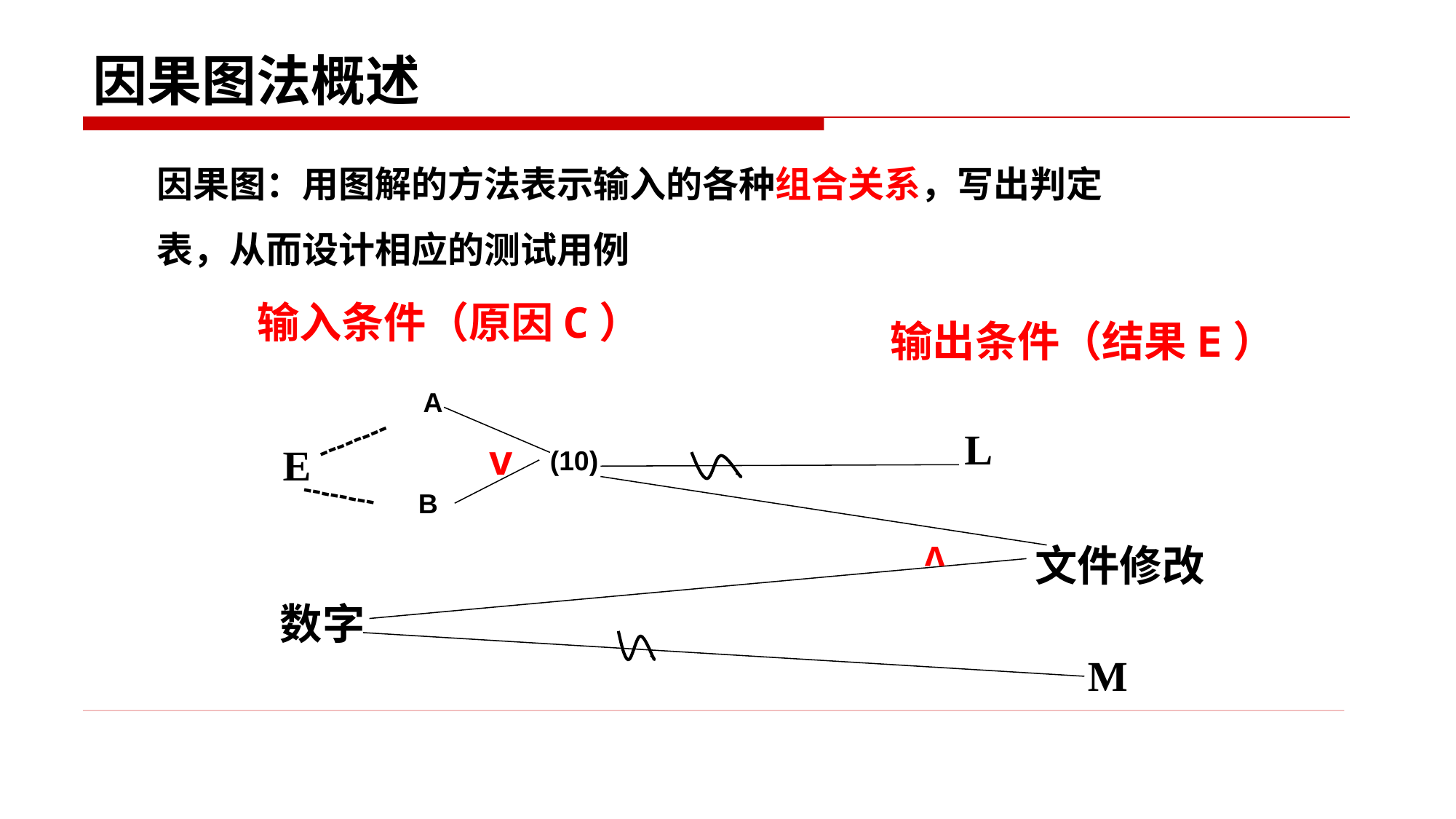

# 因果图法概述
因果图：用图解的方法表示输入的各种组合关系，写出判定表，从而设计相应的测试用例

输入条件（原因C）
输出条件（结果E）
A
--------
L

v
E
(10)

--------
 B
v
文件修改
数字

M